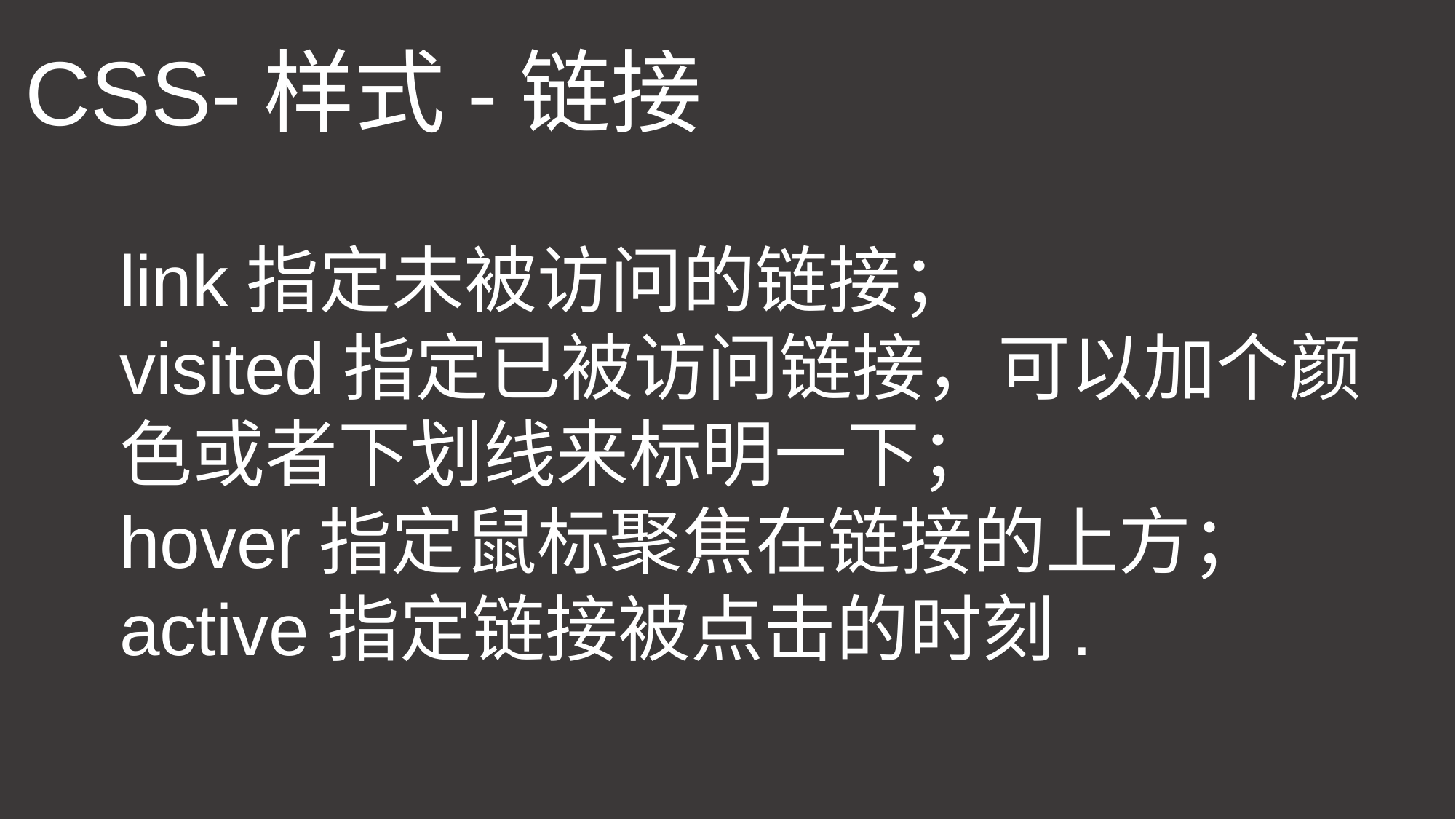

CSS-样式-链接
link指定未被访问的链接；
visited指定已被访问链接，可以加个颜色或者下划线来标明一下；
hover指定鼠标聚焦在链接的上方；
active指定链接被点击的时刻.